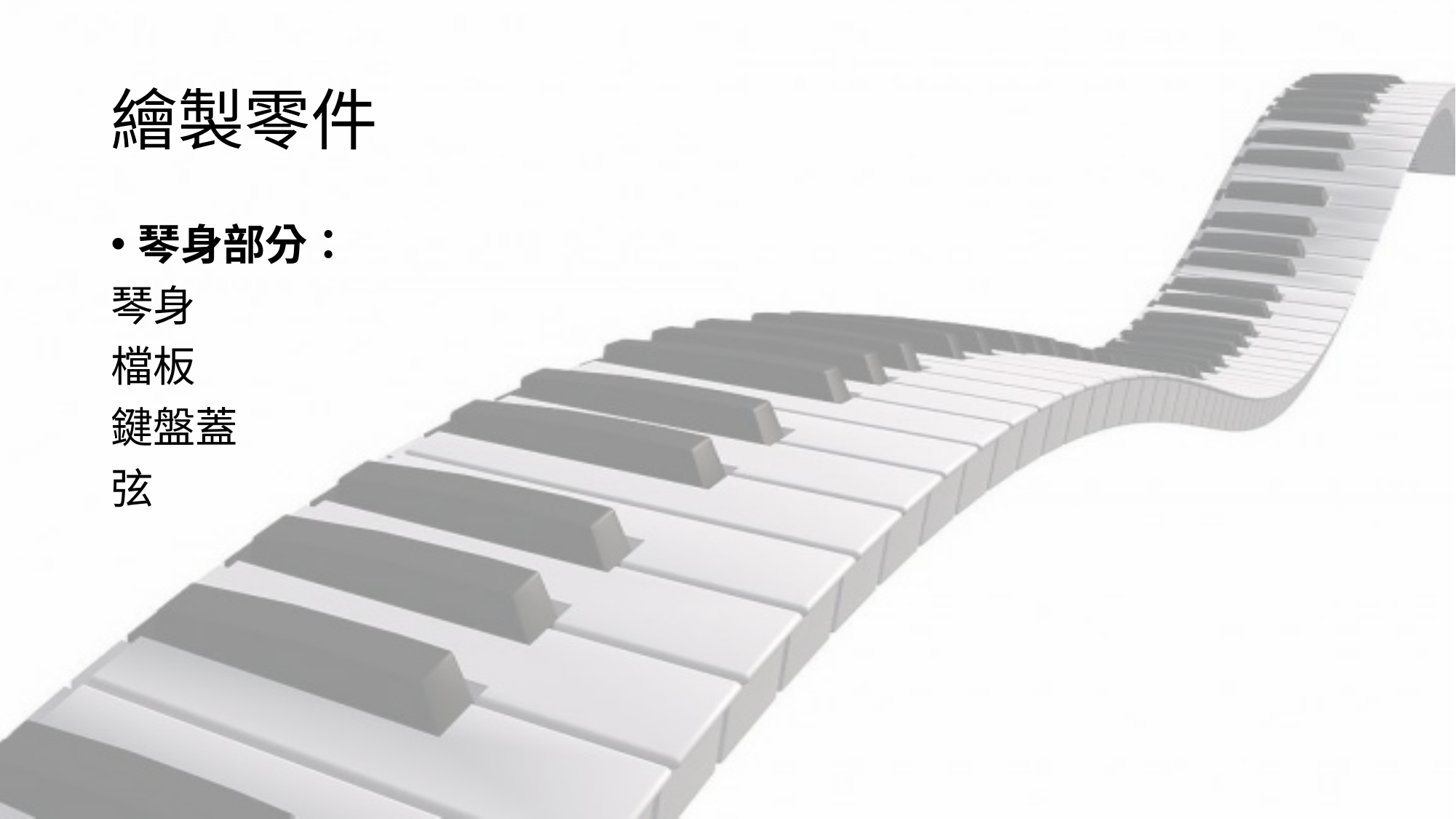

# 繪製零件
琴身部分：
琴身
檔板
鍵盤蓋
弦